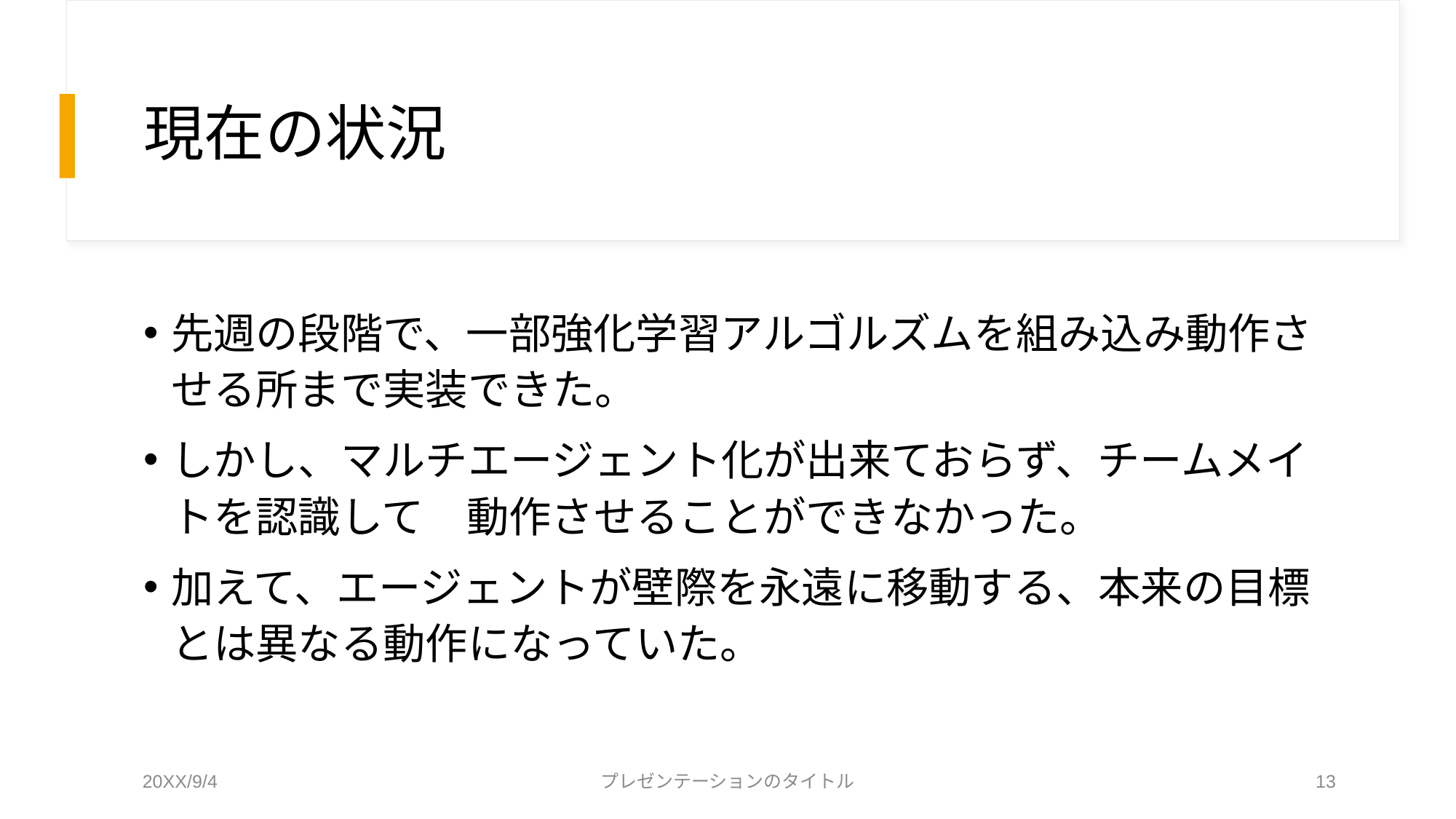

# 現在の状況
先週の段階で、一部強化学習アルゴルズムを組み込み動作させる所まで実装できた。
しかし、マルチエージェント化が出来ておらず、チームメイトを認識して　動作させることができなかった。
加えて、エージェントが壁際を永遠に移動する、本来の目標とは異なる動作になっていた。
20XX/9/4
プレゼンテーションのタイトル
13